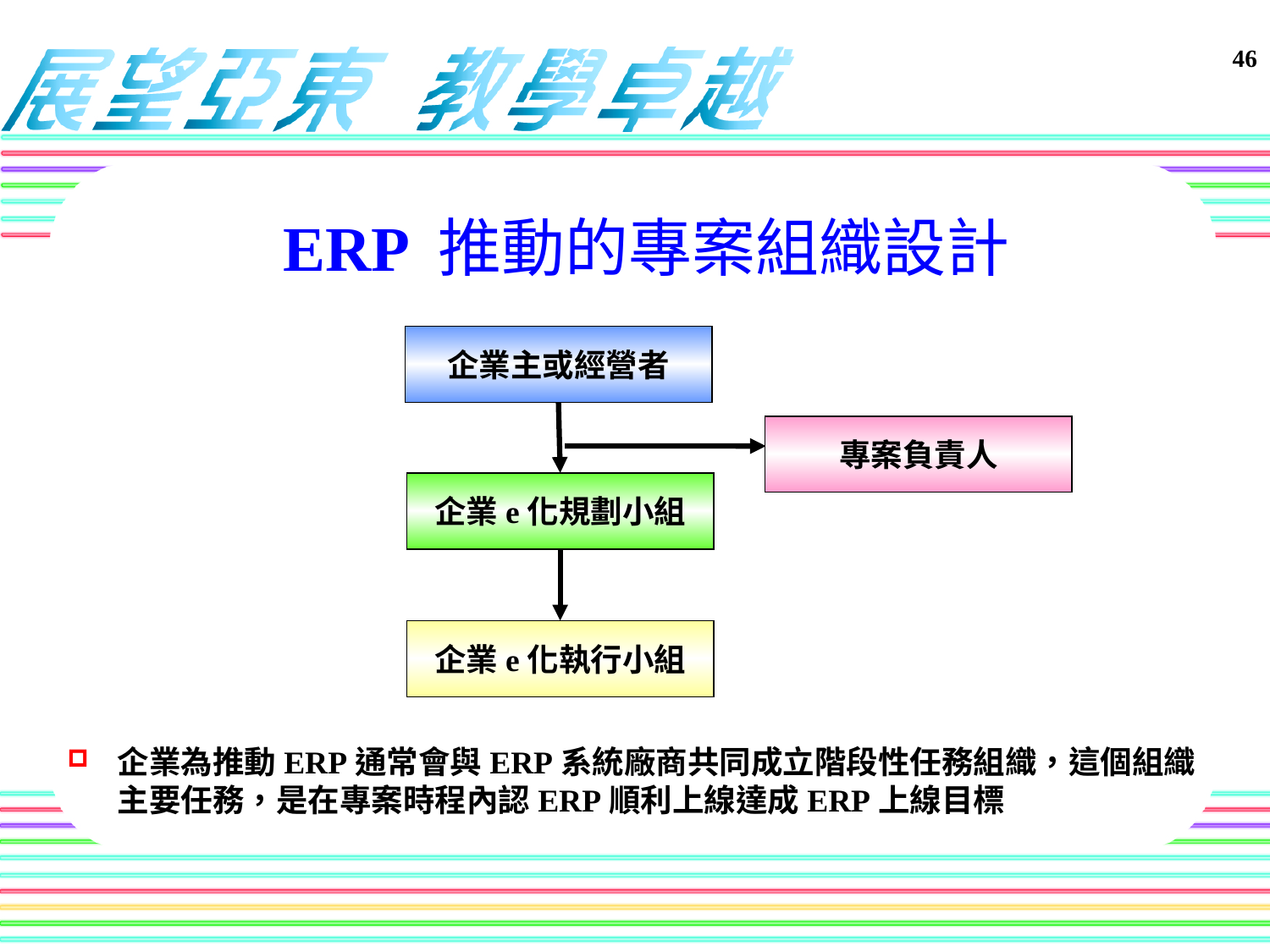

# ERP 推動的專案組織設計
企業主或經營者
專案負責人

企業e化規劃小組
企業e化執行小組
企業為推動ERP通常會與ERP系統廠商共同成立階段性任務組織，這個組織主要任務，是在專案時程內認ERP順利上線達成ERP上線目標